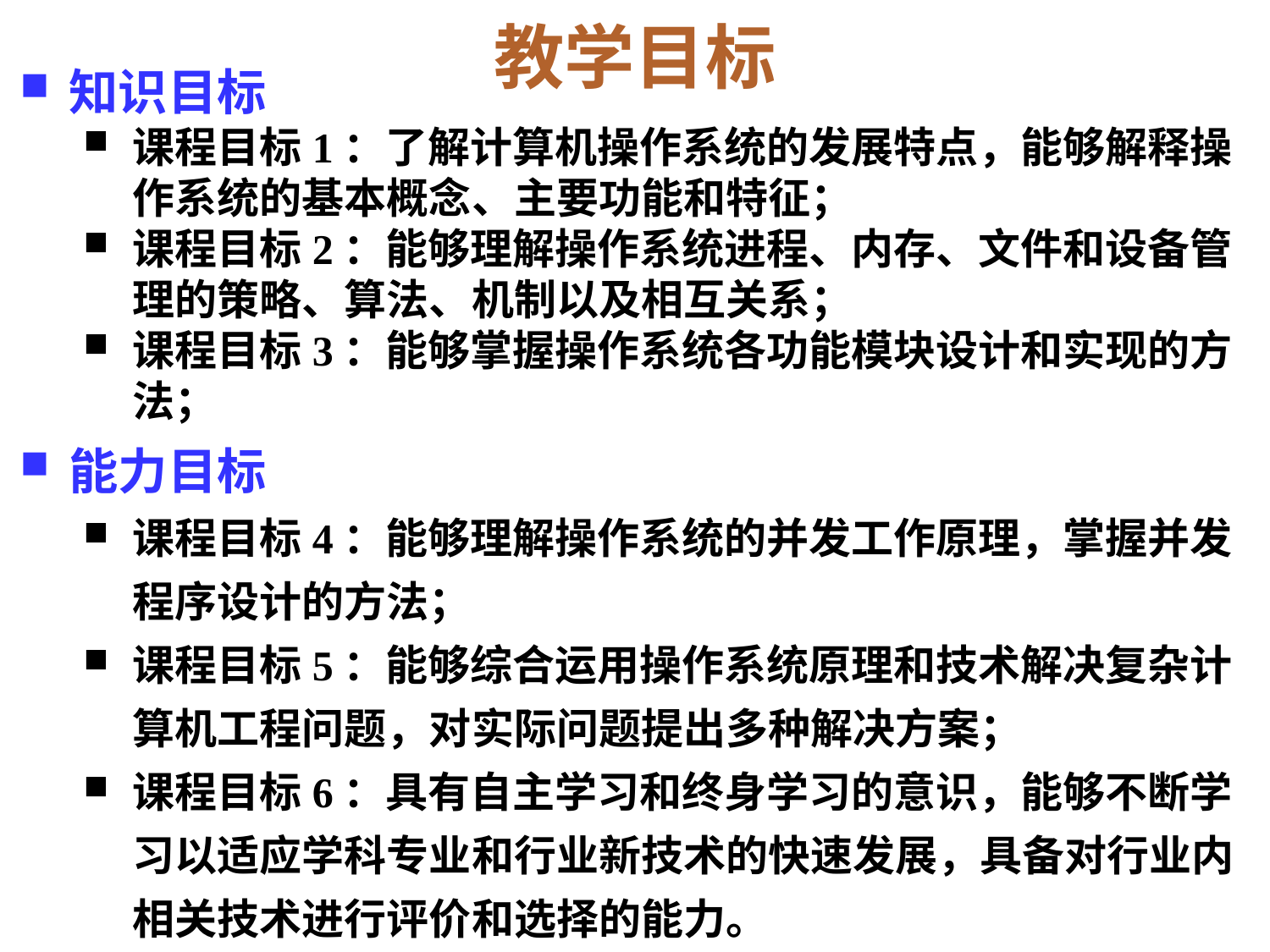

教学目标
知识目标
课程目标1：了解计算机操作系统的发展特点，能够解释操作系统的基本概念、主要功能和特征；
课程目标2：能够理解操作系统进程、内存、文件和设备管理的策略、算法、机制以及相互关系；
课程目标3：能够掌握操作系统各功能模块设计和实现的方法；
能力目标
课程目标4：能够理解操作系统的并发工作原理，掌握并发程序设计的方法；
课程目标5：能够综合运用操作系统原理和技术解决复杂计算机工程问题，对实际问题提出多种解决方案；
课程目标6：具有自主学习和终身学习的意识，能够不断学习以适应学科专业和行业新技术的快速发展，具备对行业内相关技术进行评价和选择的能力。